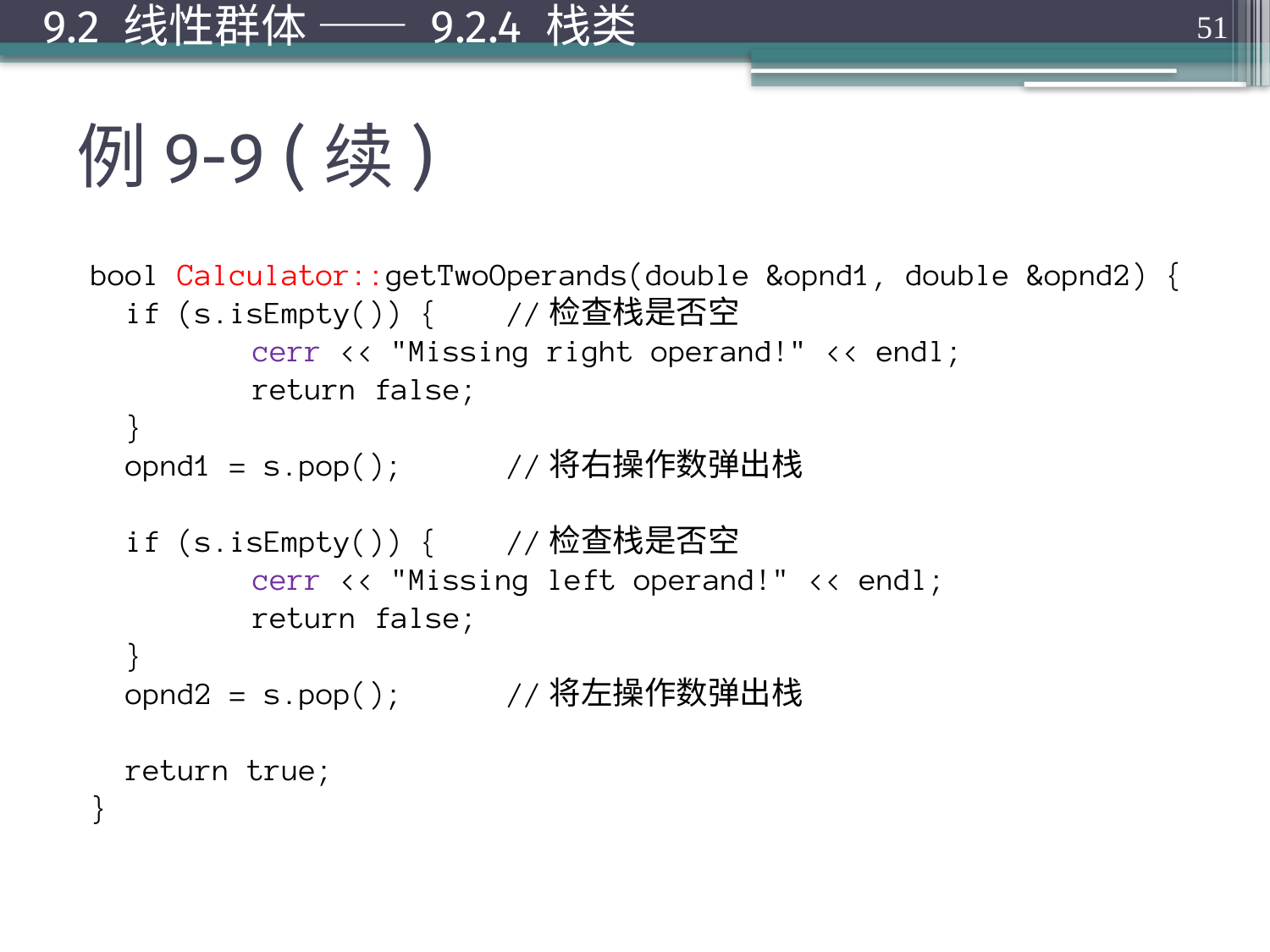

9.2 线性群体 —— 9.2.4 栈类
51
# 例9-9 (续)
bool Calculator::getTwoOperands(double &opnd1, double &opnd2) {
	if (s.isEmpty()) {	//检查栈是否空
		cerr << "Missing right operand!" << endl;
		return false;
	}
	opnd1 = s.pop();	//将右操作数弹出栈

	if (s.isEmpty()) {	//检查栈是否空
		cerr << "Missing left operand!" << endl;
		return false;
	}
	opnd2 = s.pop();	//将左操作数弹出栈

	return true;
}